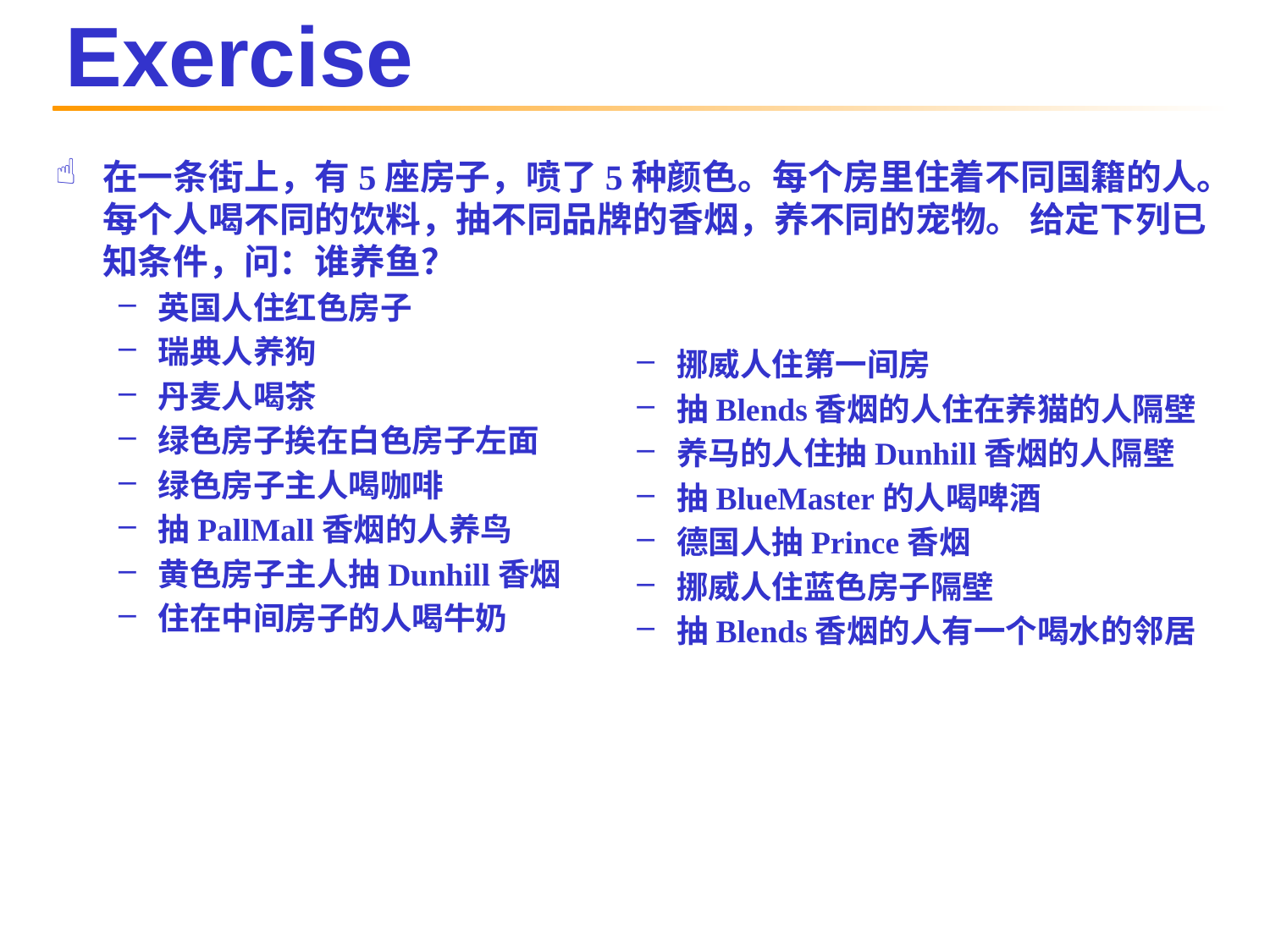

# Exercise
在一条街上，有5座房子，喷了5种颜色。每个房里住着不同国籍的人。每个人喝不同的饮料，抽不同品牌的香烟，养不同的宠物。 给定下列已知条件，问：谁养鱼？
英国人住红色房子
瑞典人养狗
丹麦人喝茶
绿色房子挨在白色房子左面
绿色房子主人喝咖啡
抽PallMall香烟的人养鸟
黄色房子主人抽Dunhill香烟
住在中间房子的人喝牛奶
挪威人住第一间房
抽Blends香烟的人住在养猫的人隔壁
养马的人住抽Dunhill香烟的人隔壁
抽BlueMaster的人喝啤酒
德国人抽Prince香烟
挪威人住蓝色房子隔壁
抽Blends香烟的人有一个喝水的邻居